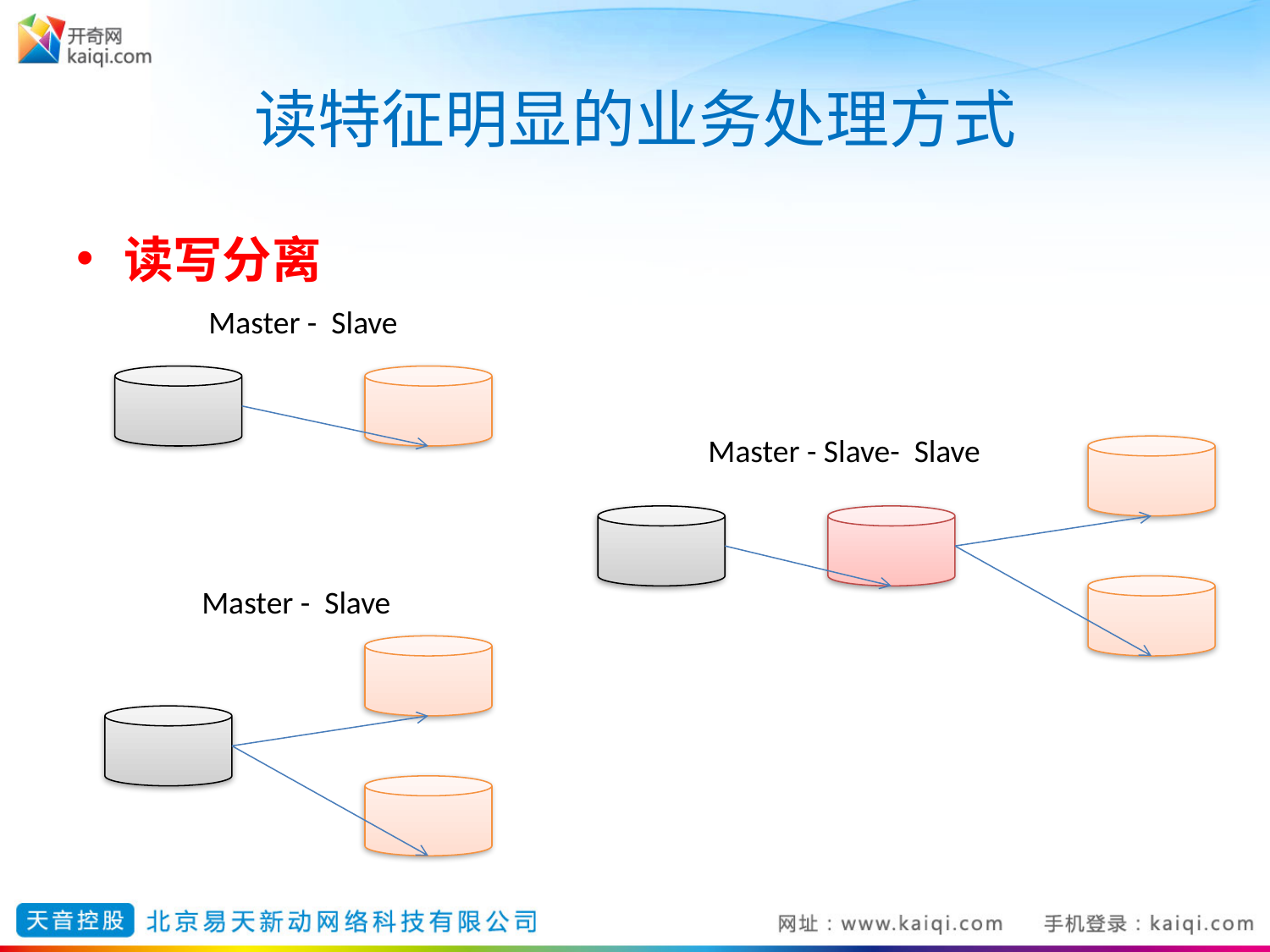

# 读特征明显的业务处理方式
读写分离

Master -  Slave

Master - Slave-  Slave

Master -  Slave